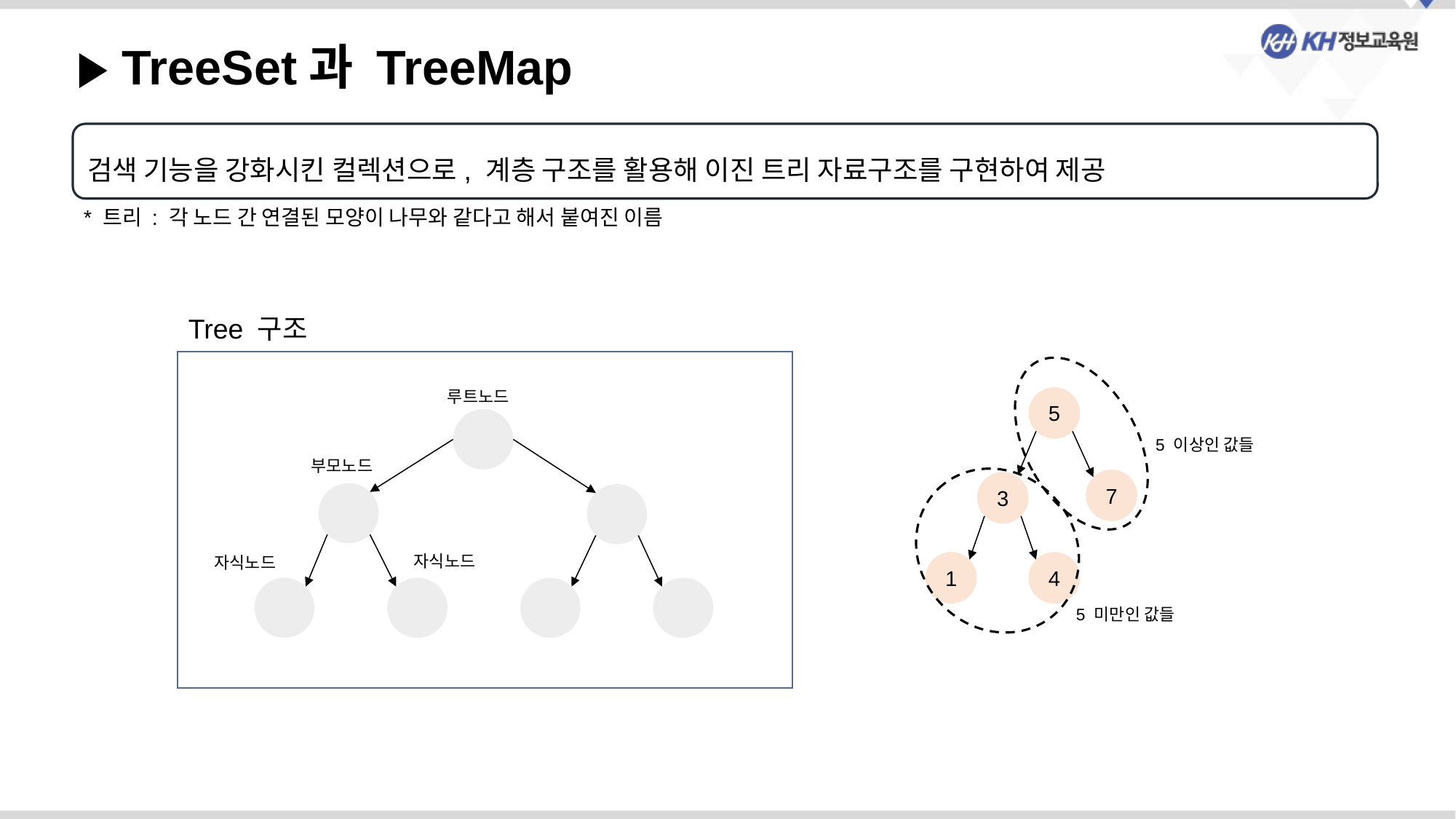

▶ TreeSet과 TreeMap
검색 기능을 강화시킨 컬렉션으로, 계층 구조를 활용해 이진 트리 자료구조를 구현하여 제공
* 트리 : 각 노드 간 연결된 모양이 나무와 같다고 해서 붙여진 이름
Tree 구조

루트노드

부모노드

자식노드
자식노드

5
5 이상인 값들
7
3

1
4
5 미만인 값들